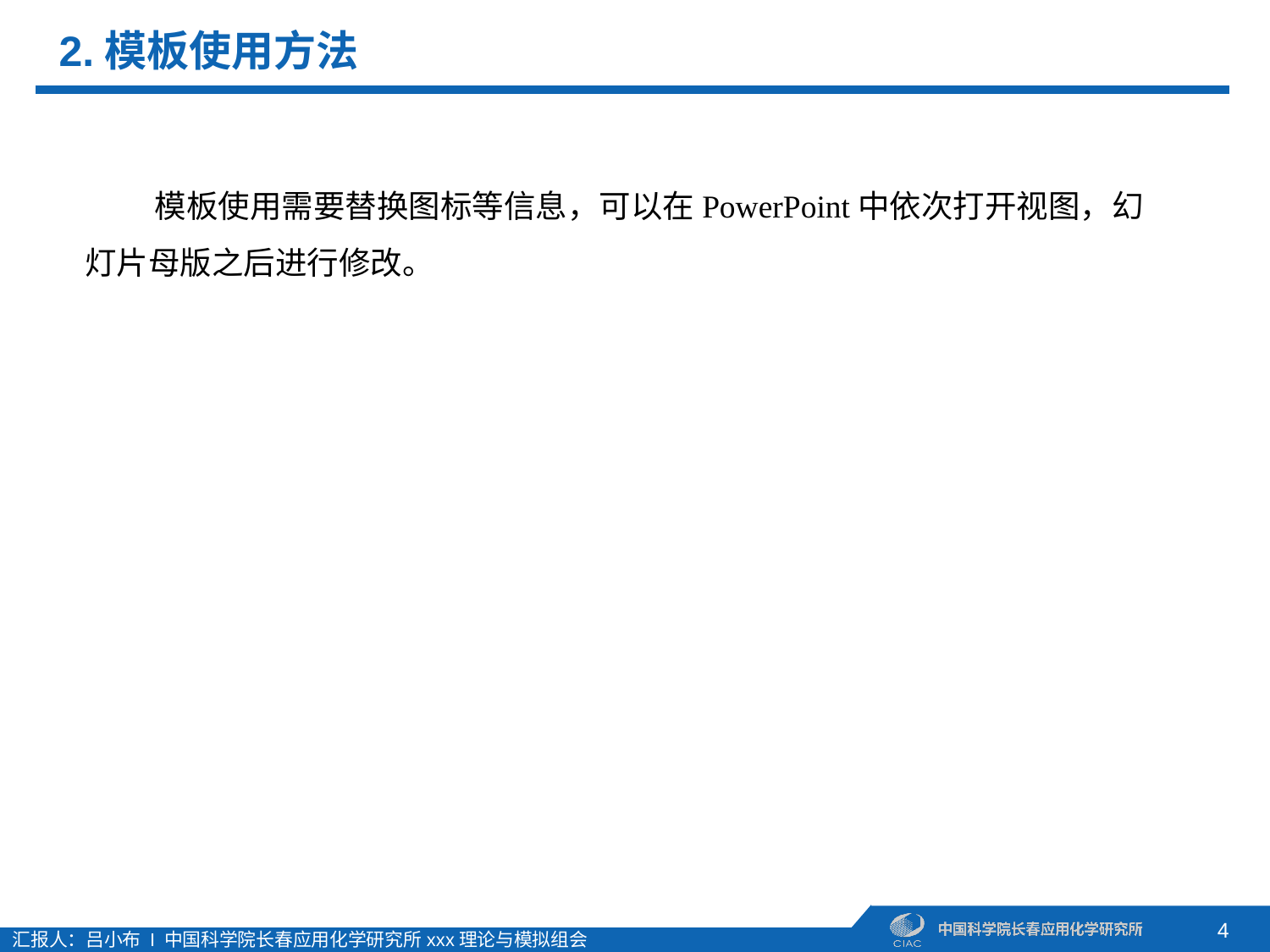

2.模板使用方法
模板使用需要替换图标等信息，可以在PowerPoint中依次打开视图，幻灯片母版之后进行修改。
4